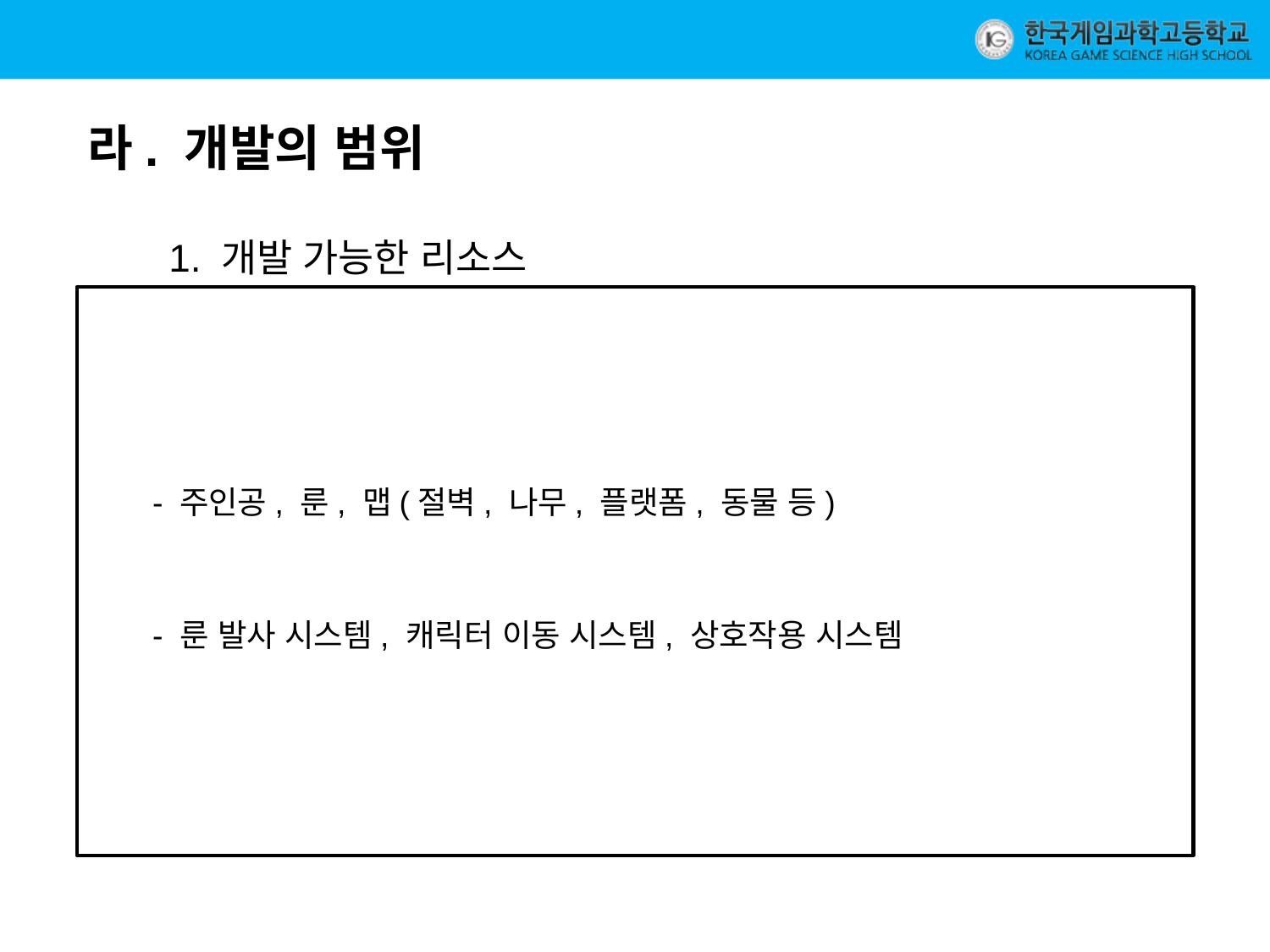

라. 개발의 범위
1. 개발 가능한 리소스

- 주인공, 룬, 맵(절벽, 나무, 플랫폼, 동물 등)

- 룬 발사 시스템, 캐릭터 이동 시스템, 상호작용 시스템